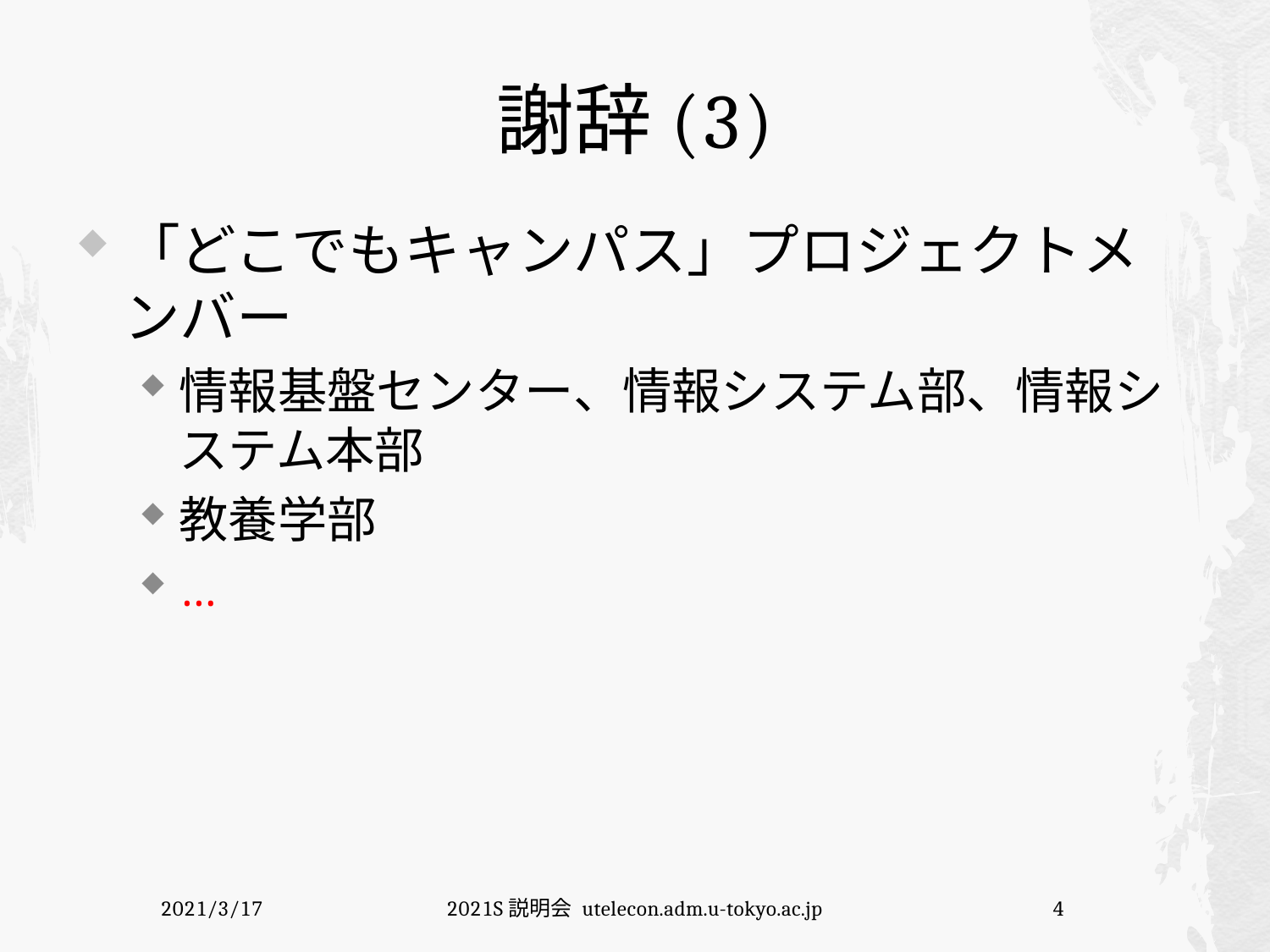

# 謝辞(3)
「どこでもキャンパス」プロジェクトメンバー
情報基盤センター、情報システム部、情報システム本部
教養学部
…
2021/3/17
2021S説明会 utelecon.adm.u-tokyo.ac.jp
4